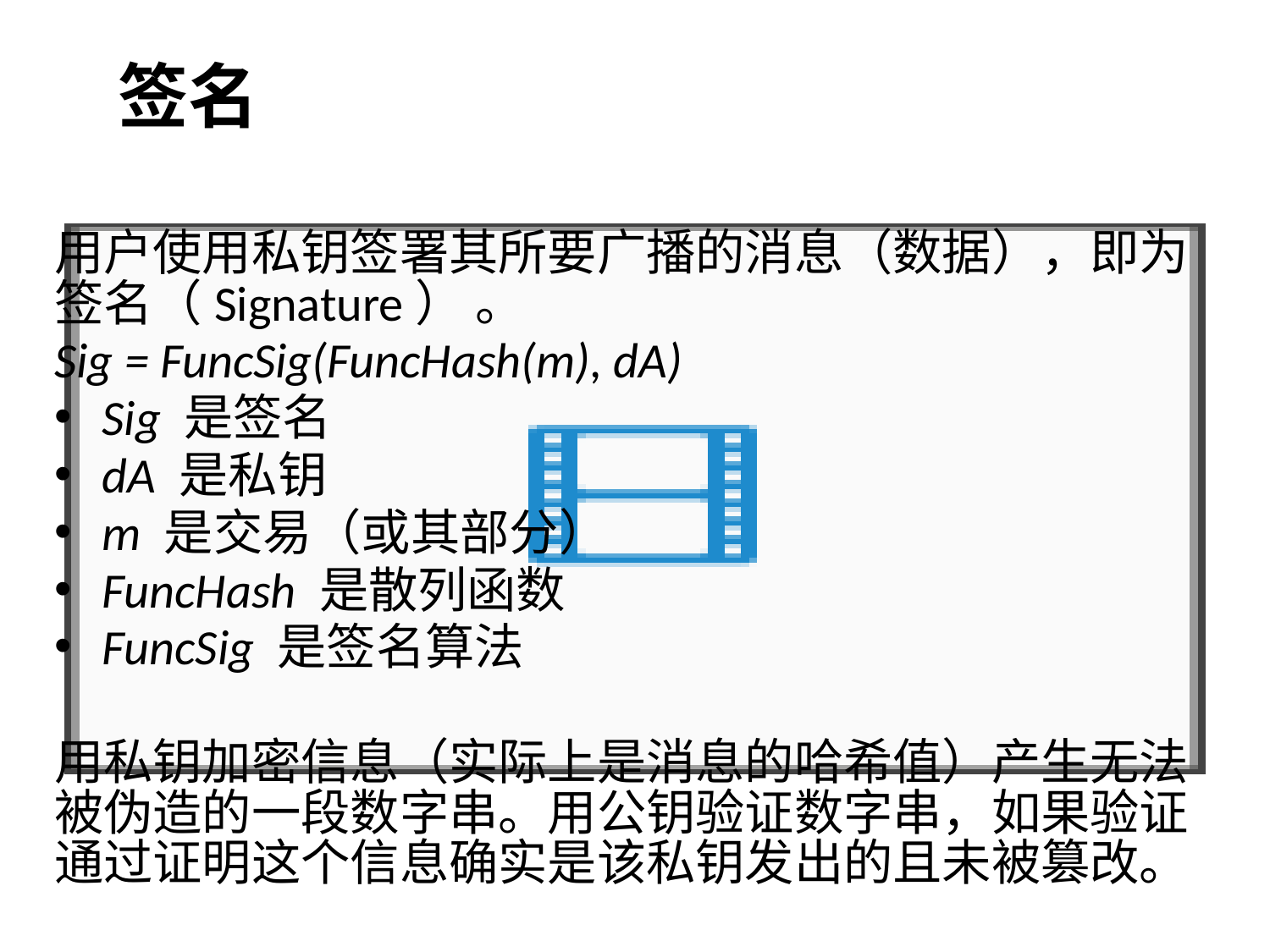

# 签名
用户使用私钥签署其所要广播的消息（数据），即为签名（Signature） 。
Sig = FuncSig(FuncHash(m), dA)
Sig 是签名
dA 是私钥
m 是交易（或其部分）
FuncHash 是散列函数
FuncSig 是签名算法

用私钥加密信息（实际上是消息的哈希值）产生无法被伪造的一段数字串。用公钥验证数字串，如果验证通过证明这个信息确实是该私钥发出的且未被篡改。